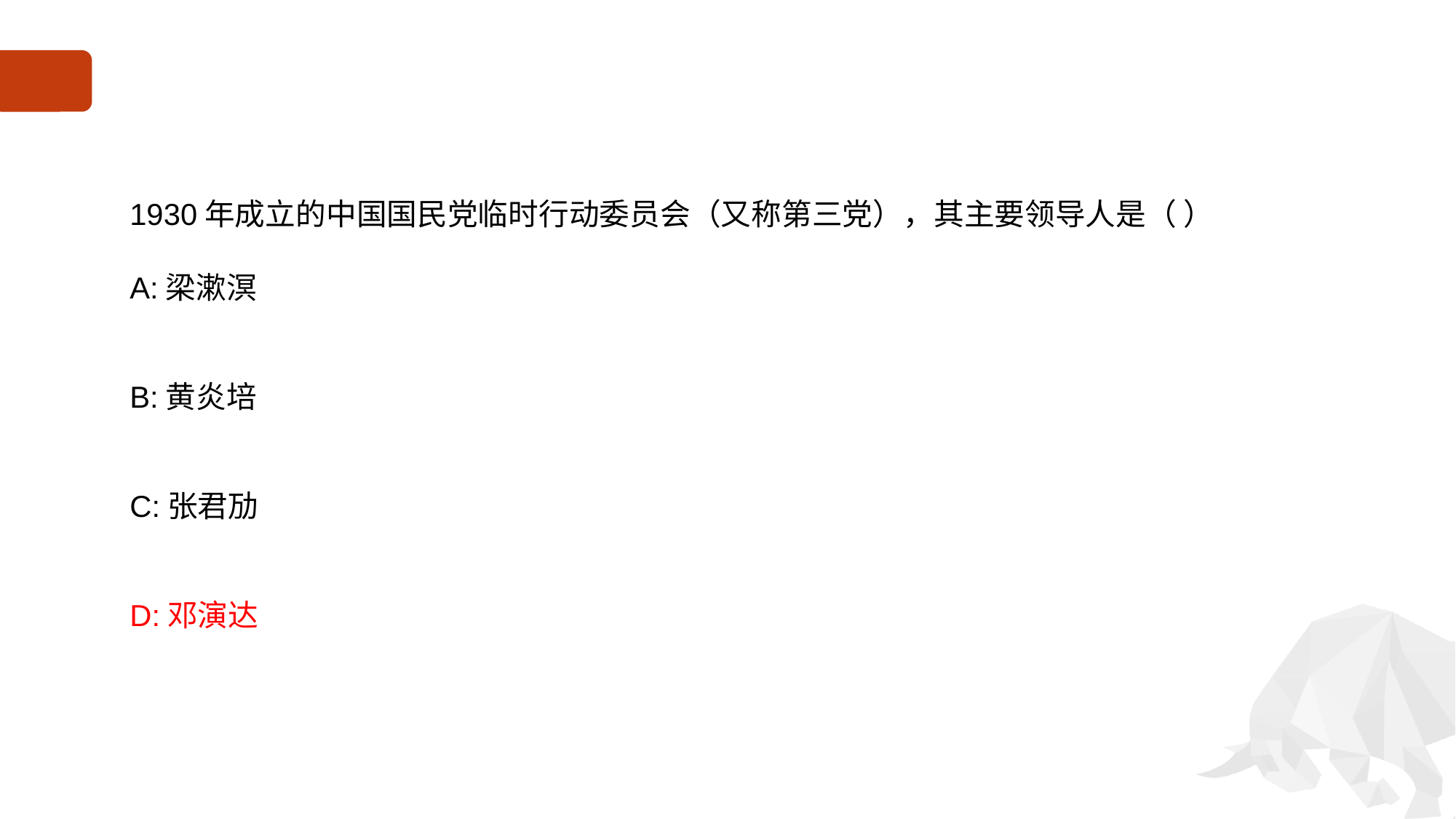

#
1930年成立的中国国民党临时行动委员会（又称第三党），其主要领导人是（ ）

A:梁漱溟

B:黄炎培

C:张君劢

D:邓演达